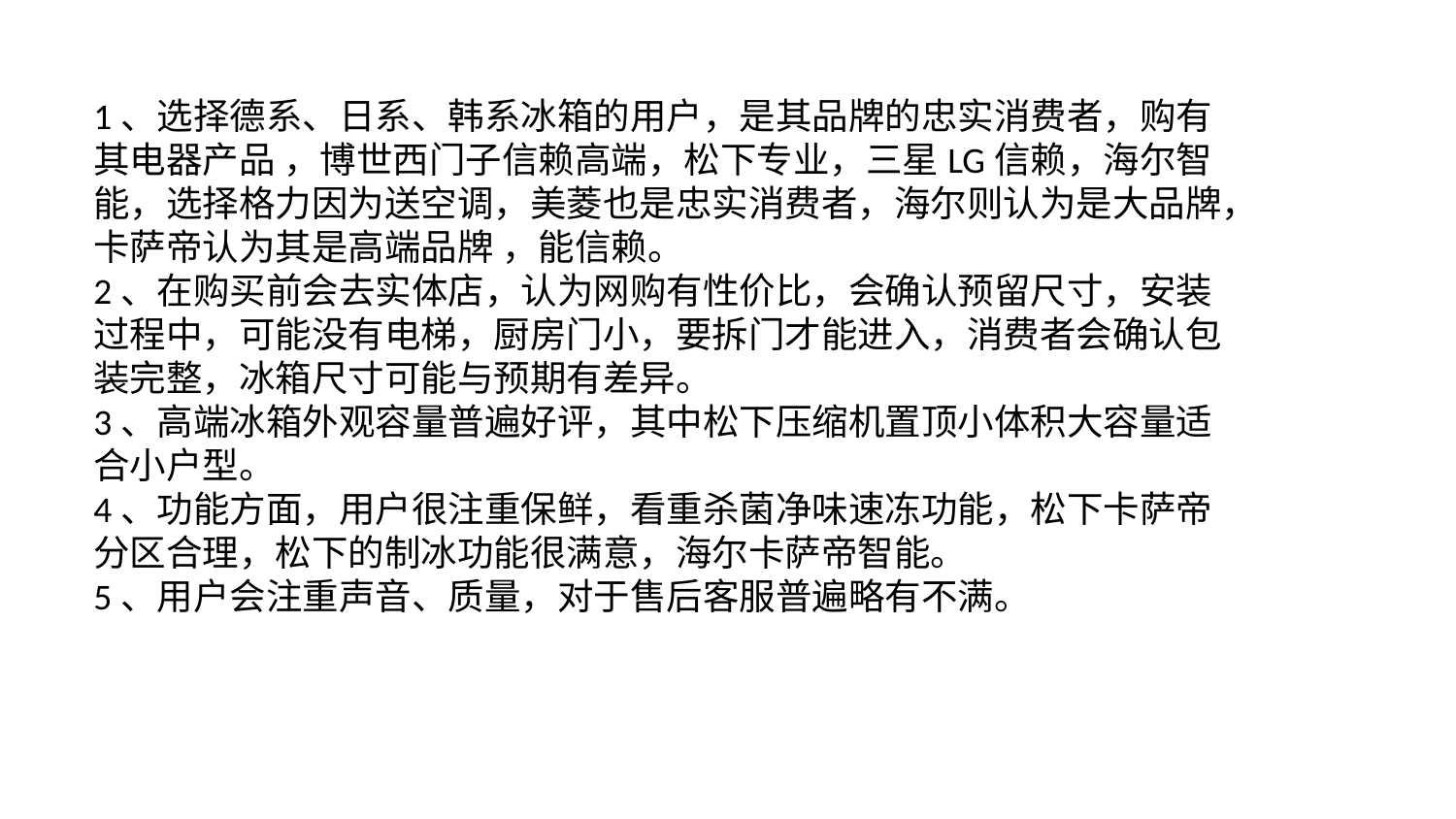

1、选择德系、日系、韩系冰箱的用户，是其品牌的忠实消费者，购有其电器产品 ，博世西门子信赖高端，松下专业，三星LG信赖，海尔智能，选择格力因为送空调，美菱也是忠实消费者，海尔则认为是大品牌，卡萨帝认为其是高端品牌 ，能信赖。
2、在购买前会去实体店，认为网购有性价比，会确认预留尺寸，安装过程中，可能没有电梯，厨房门小，要拆门才能进入，消费者会确认包装完整，冰箱尺寸可能与预期有差异。
3、高端冰箱外观容量普遍好评，其中松下压缩机置顶小体积大容量适合小户型。
4、功能方面，用户很注重保鲜，看重杀菌净味速冻功能，松下卡萨帝分区合理，松下的制冰功能很满意，海尔卡萨帝智能。
5、用户会注重声音、质量，对于售后客服普遍略有不满。